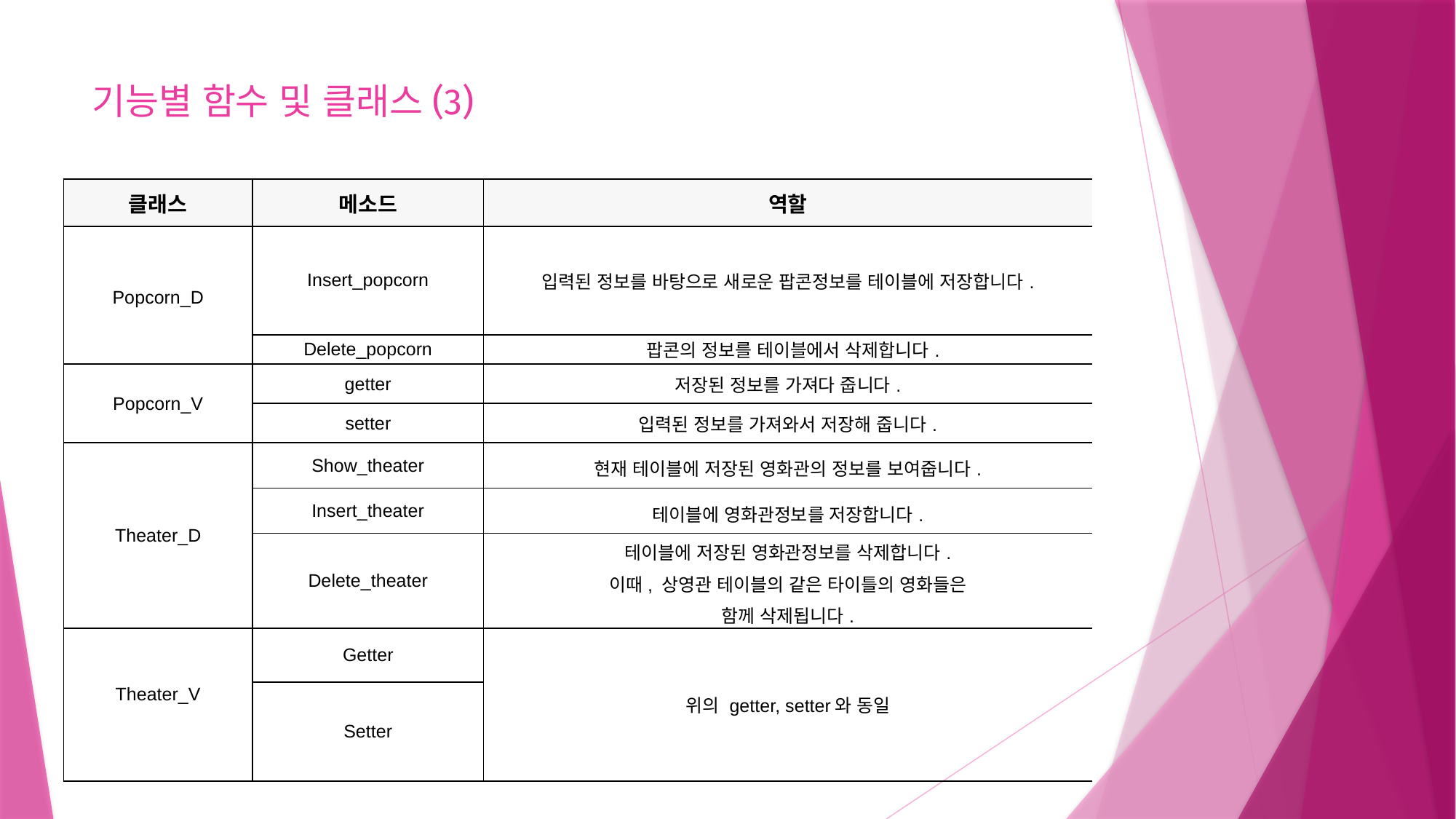

# 기능별 함수 및 클래스(3)
| 클래스 | 메소드 | 역할 |
| --- | --- | --- |
| Popcorn\_D | Insert\_popcorn | 입력된 정보를 바탕으로 새로운 팝콘정보를 테이블에 저장합니다. |
|  | Delete\_popcorn | 팝콘의 정보를 테이블에서 삭제합니다. |
| Popcorn\_V | getter | 저장된 정보를 가져다 줍니다. |
|  | setter | 입력된 정보를 가져와서 저장해 줍니다. |
| Theater\_D | Show\_theater | 현재 테이블에 저장된 영화관의 정보를 보여줍니다. |
|  | Insert\_theater | 테이블에 영화관정보를 저장합니다. |
|  | Delete\_theater | 테이블에 저장된 영화관정보를 삭제합니다. 이때, 상영관 테이블의 같은 타이틀의 영화들은 함께 삭제됩니다. |
| Theater\_V | Getter | 위의 getter, setter와 동일 |
|  | Setter |  |